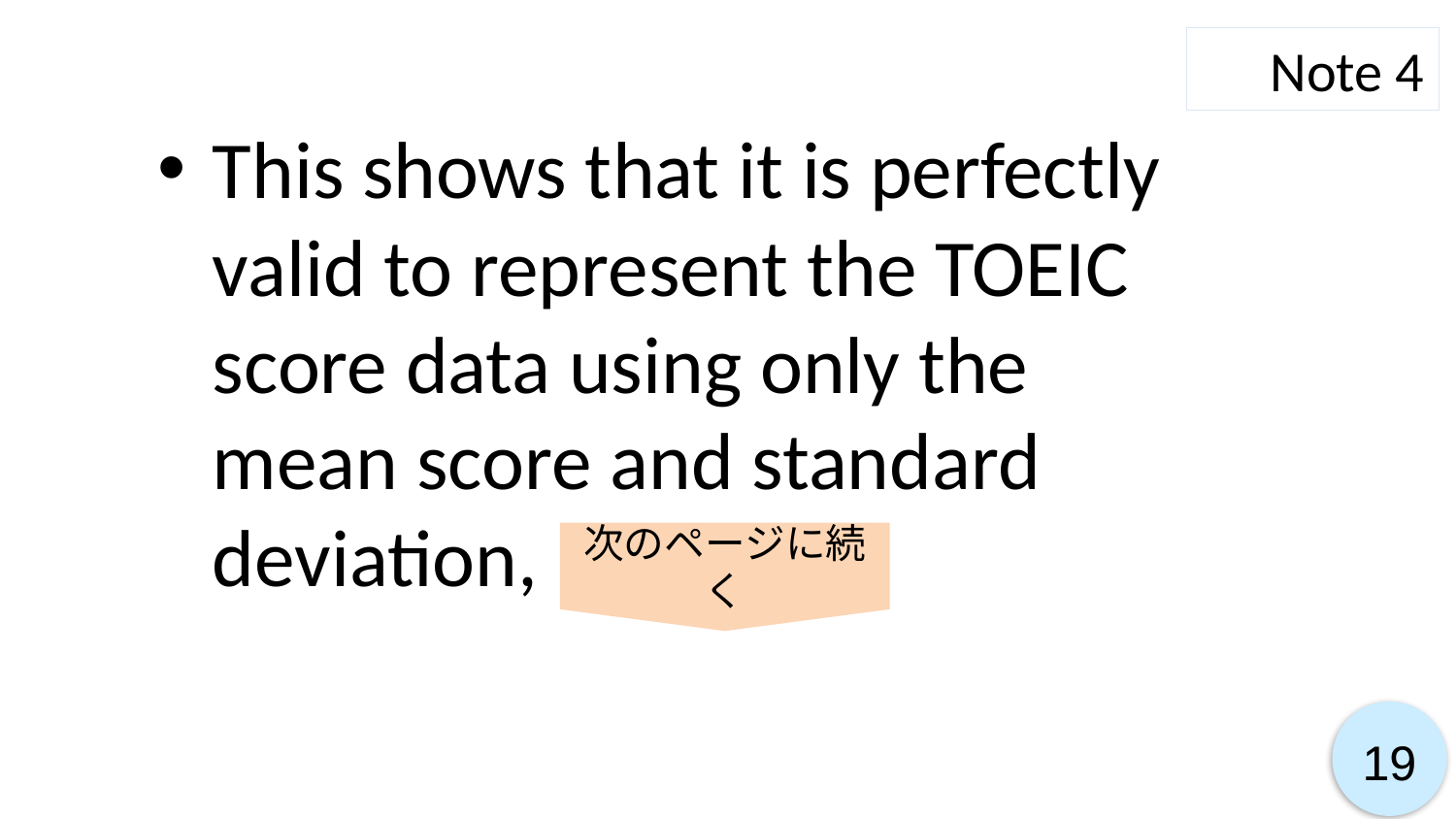

Note 4
This shows that it is perfectly valid to represent the TOEIC score data using only the mean score and standard deviation,
次のページに続く
19
19